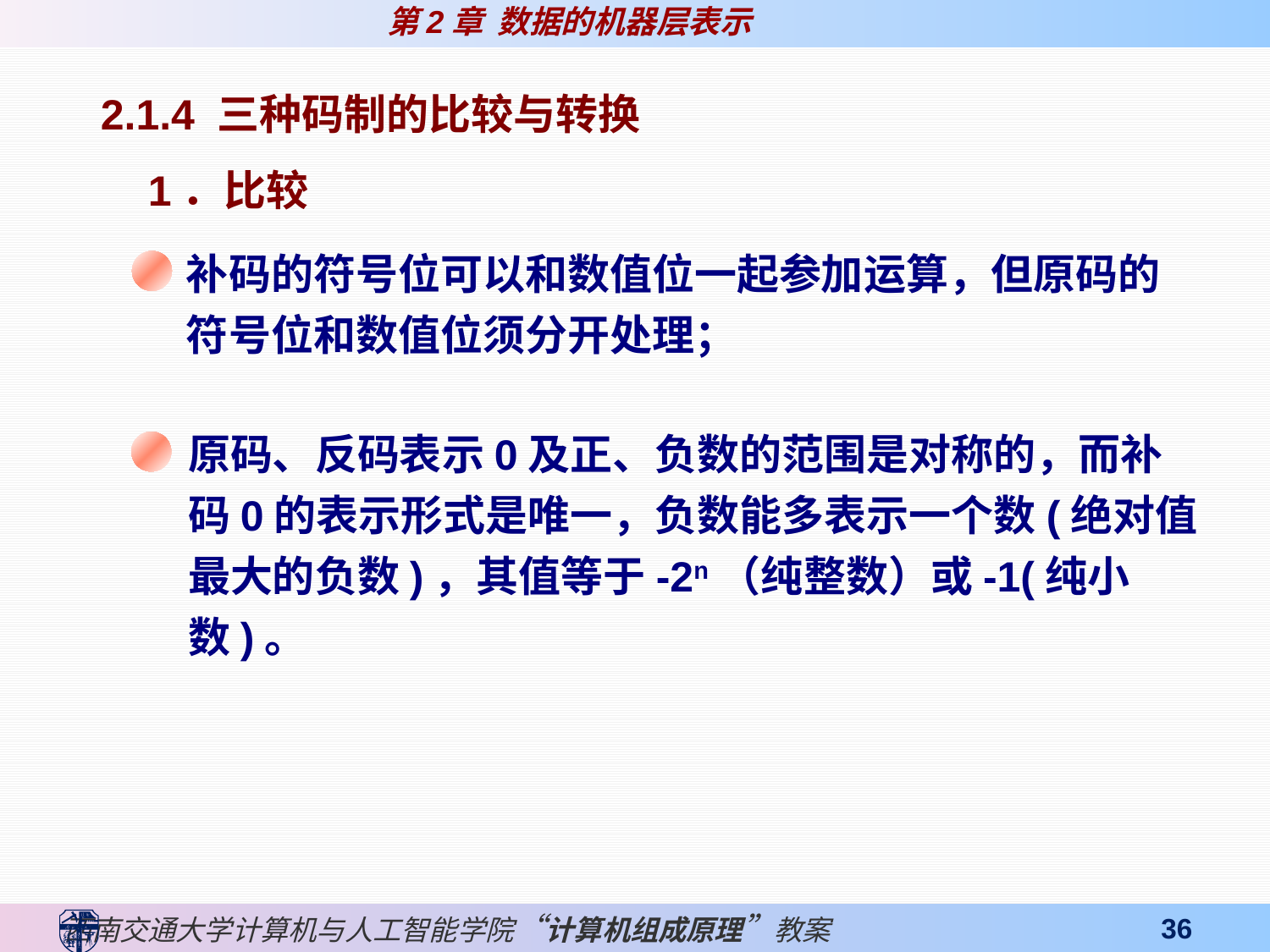

2.1.4 三种码制的比较与转换
    1．比较
补码的符号位可以和数值位一起参加运算，但原码的符号位和数值位须分开处理；

原码、反码表示0及正、负数的范围是对称的，而补码0的表示形式是唯一，负数能多表示一个数(绝对值最大的负数)，其值等于-2n（纯整数）或-1(纯小数)。